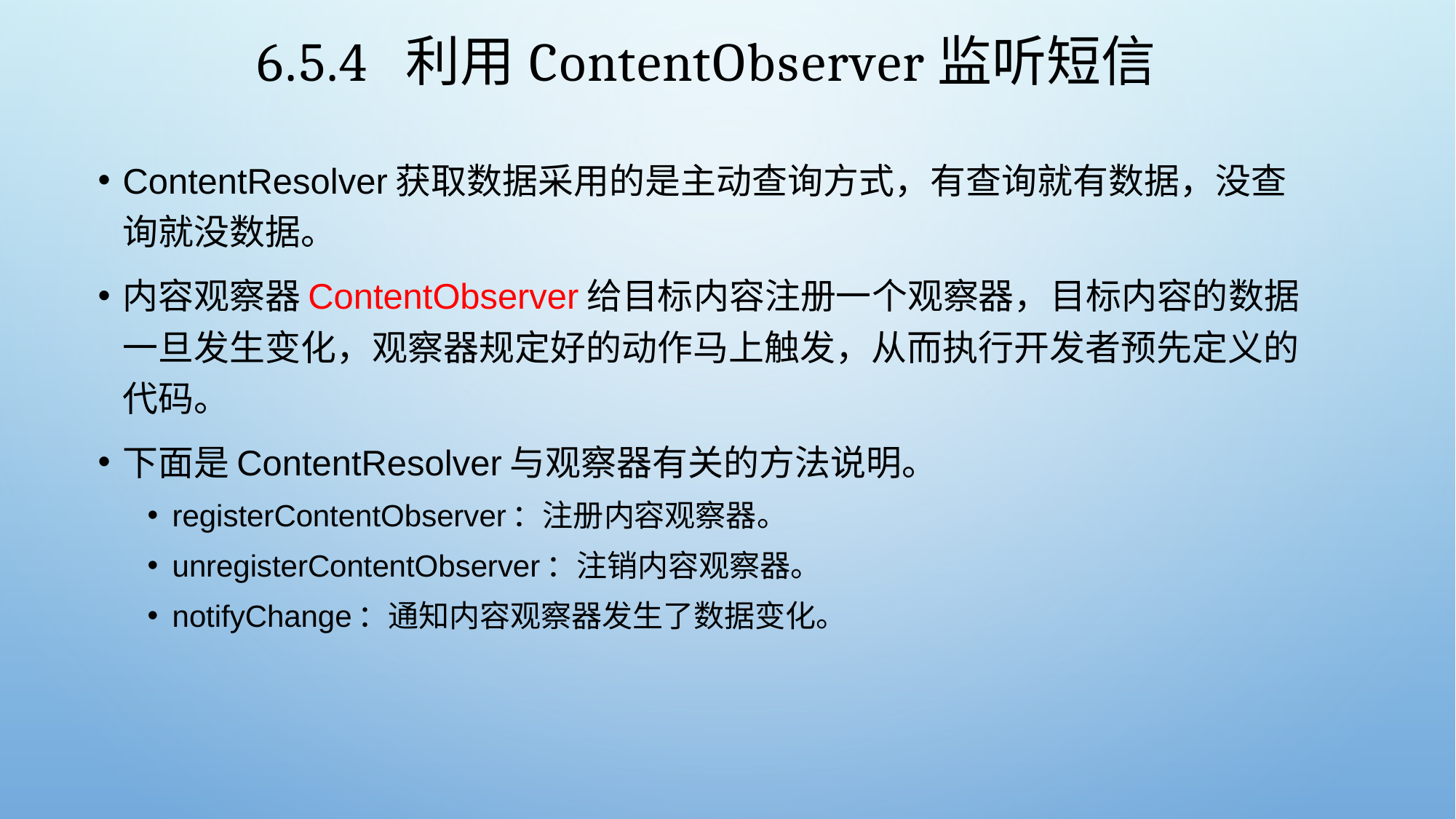

# 6.5.4  利用ContentObserver监听短信
ContentResolver获取数据采用的是主动查询方式，有查询就有数据，没查询就没数据。
内容观察器ContentObserver给目标内容注册一个观察器，目标内容的数据一旦发生变化，观察器规定好的动作马上触发，从而执行开发者预先定义的代码。
下面是ContentResolver与观察器有关的方法说明。
registerContentObserver：注册内容观察器。
unregisterContentObserver：注销内容观察器。
notifyChange：通知内容观察器发生了数据变化。